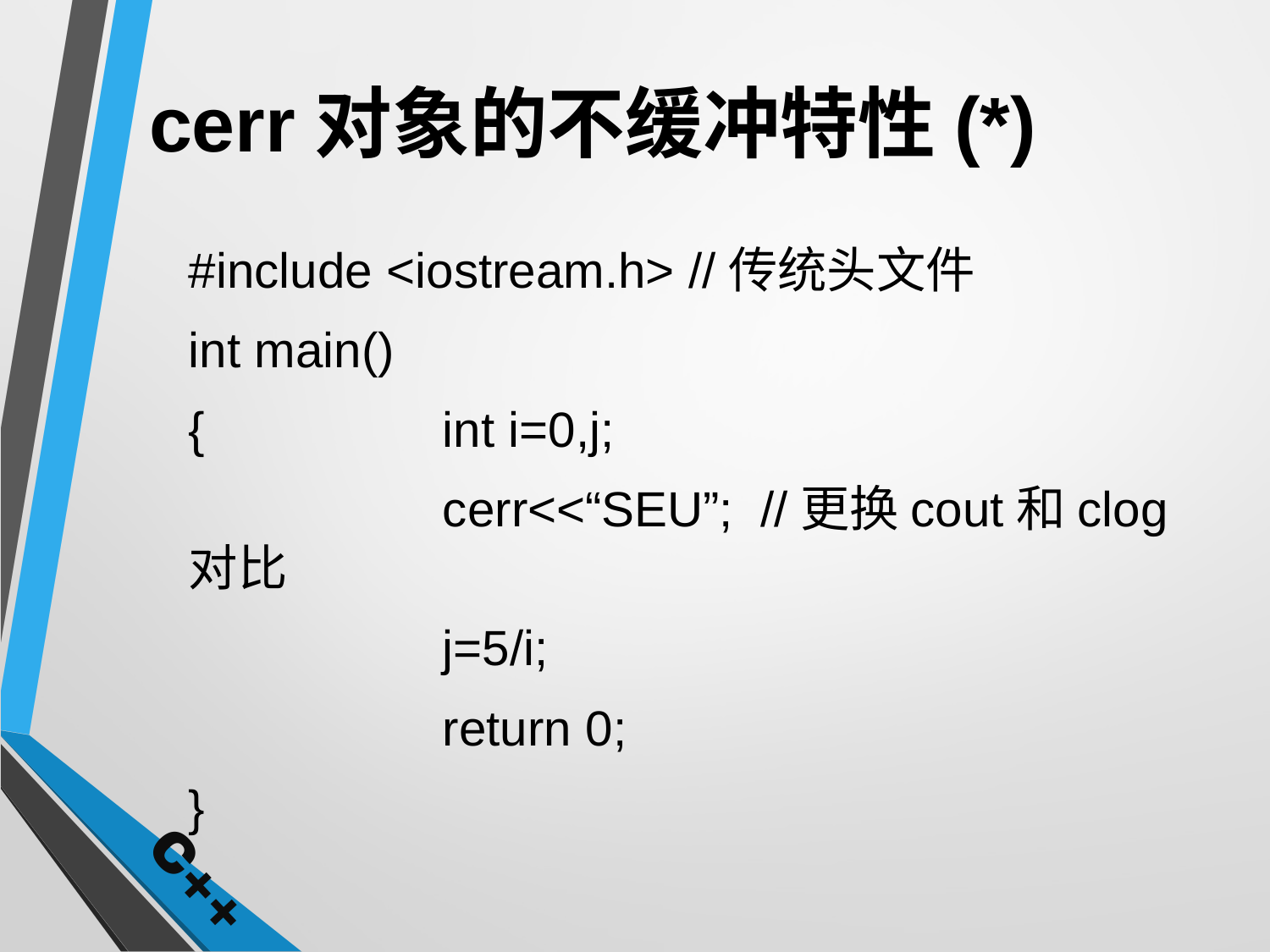

# cerr对象的不缓冲特性(*)
	#include <iostream.h> //传统头文件
	int main()
	{		int i=0,j;
			cerr<<“SEU”;  //更换cout和clog对比
			j=5/i;
			return 0;
	}